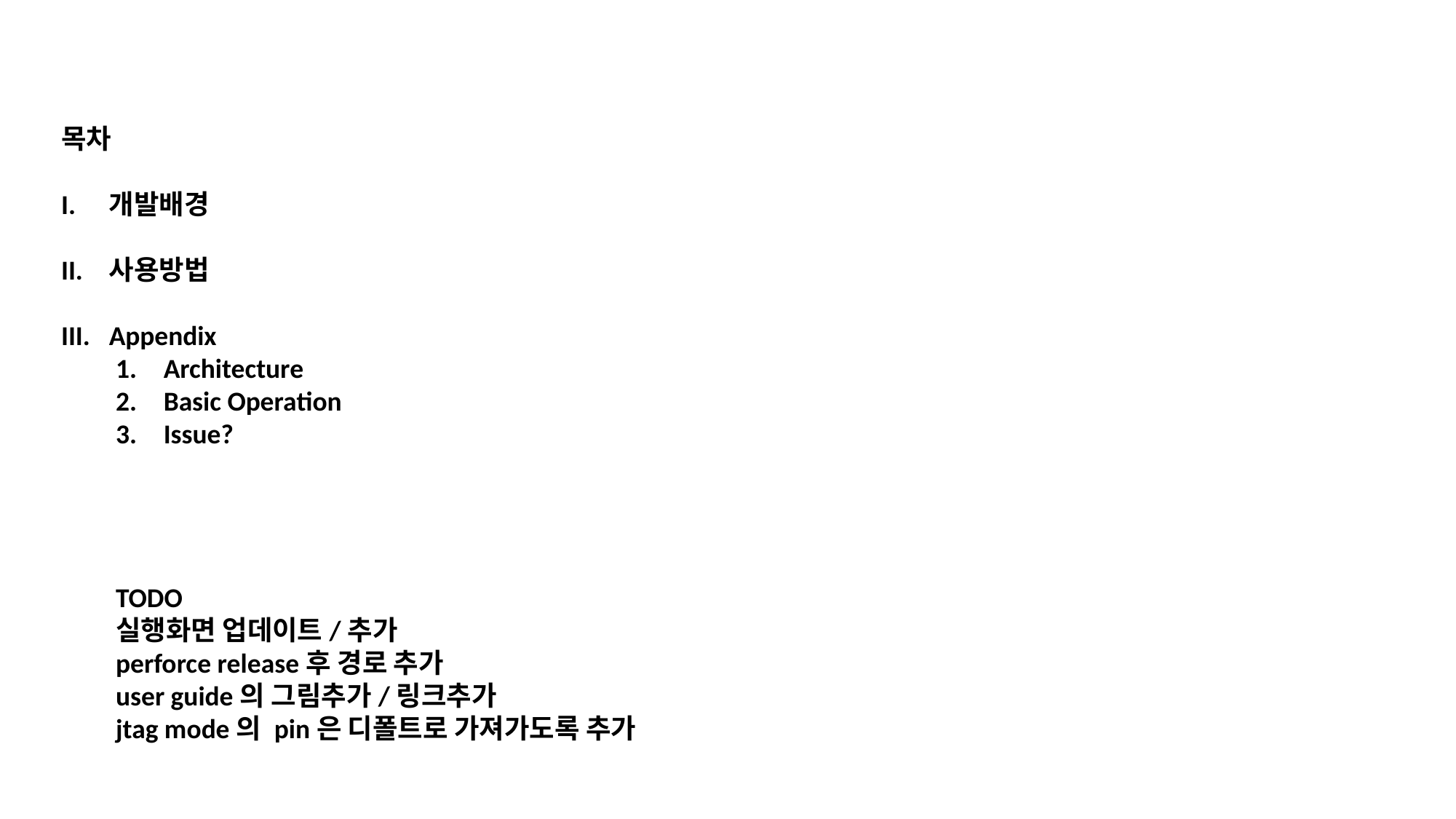

목차

개발배경

사용방법

Appendix
Architecture
Basic Operation
Issue?

TODO
실행화면 업데이트/추가
perforce release후 경로 추가
user guide의 그림추가/링크추가
jtag mode의 pin은 디폴트로 가져가도록 추가